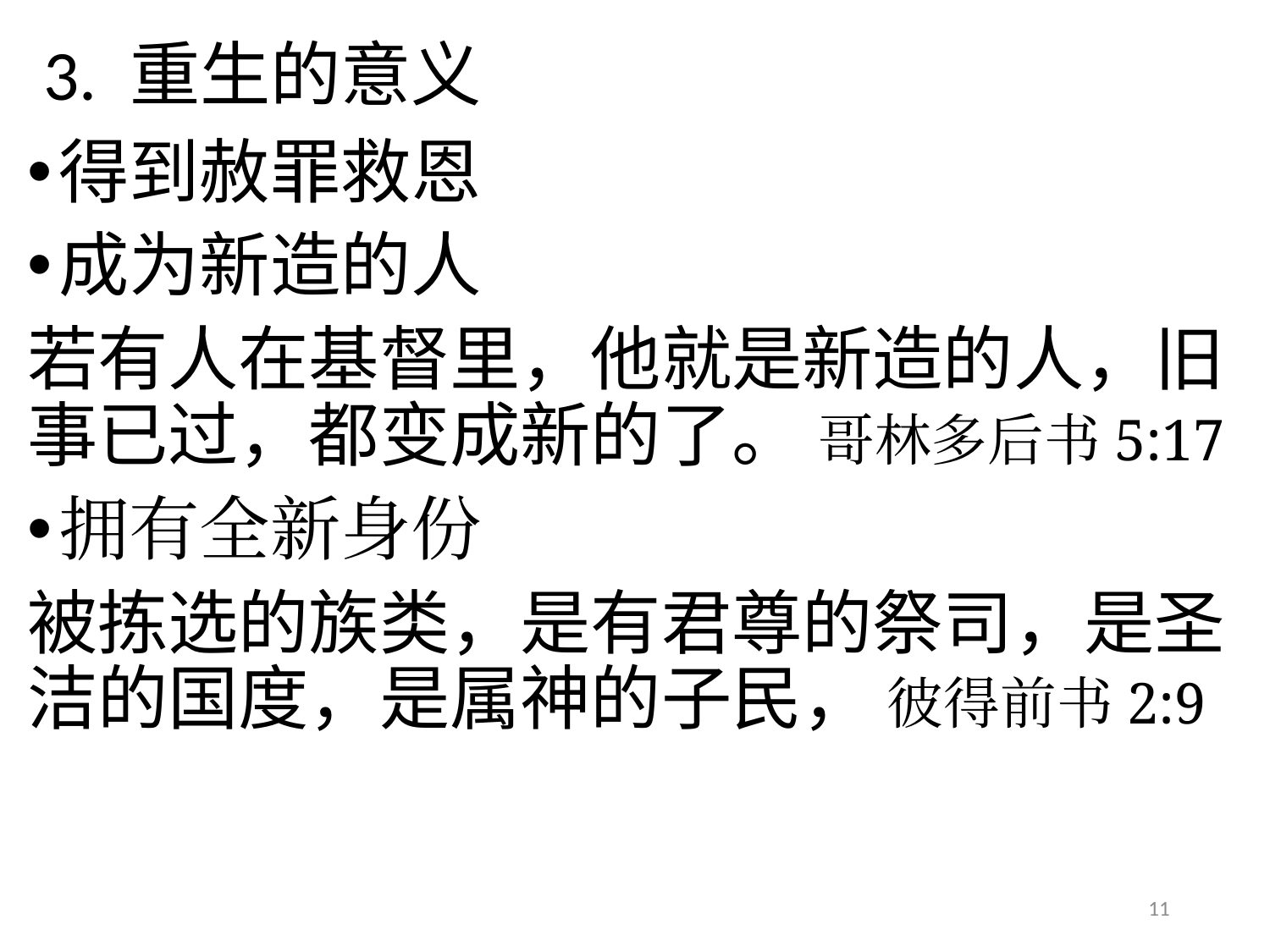

# 3. 重生的意义
得到赦罪救恩
成为新造的人
若有人在基督里，他就是新造的人，旧事已过，都变成新的了。 哥林多后书5:17
拥有全新身份
被拣选的族类，是有君尊的祭司，是圣洁的国度，是属神的子民， 彼得前书2:9
11